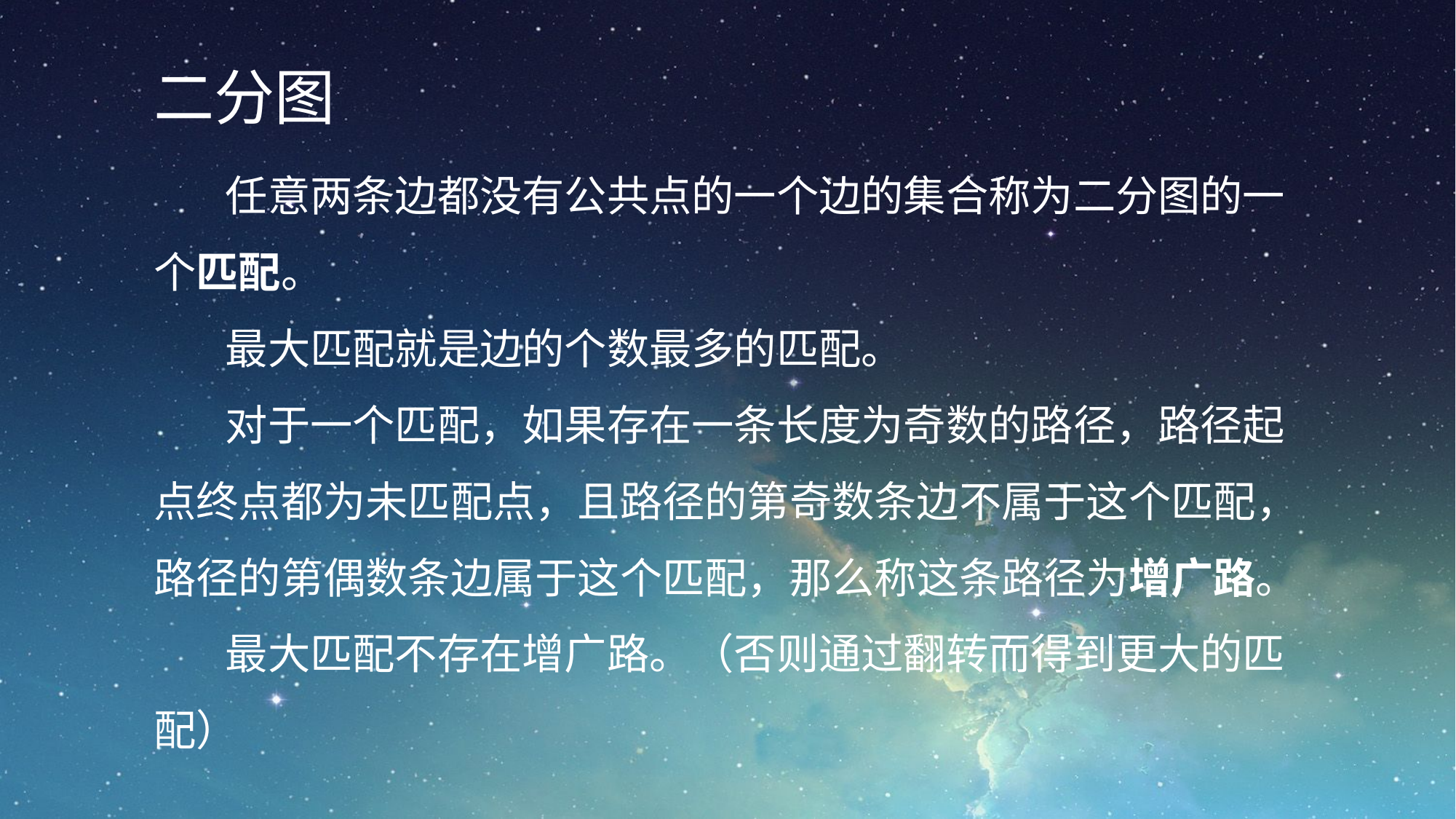

二分图
任意两条边都没有公共点的一个边的集合称为二分图的一个匹配。
最大匹配就是边的个数最多的匹配。
对于一个匹配，如果存在一条长度为奇数的路径，路径起点终点都为未匹配点，且路径的第奇数条边不属于这个匹配，路径的第偶数条边属于这个匹配，那么称这条路径为增广路。
最大匹配不存在增广路。（否则通过翻转而得到更大的匹配）